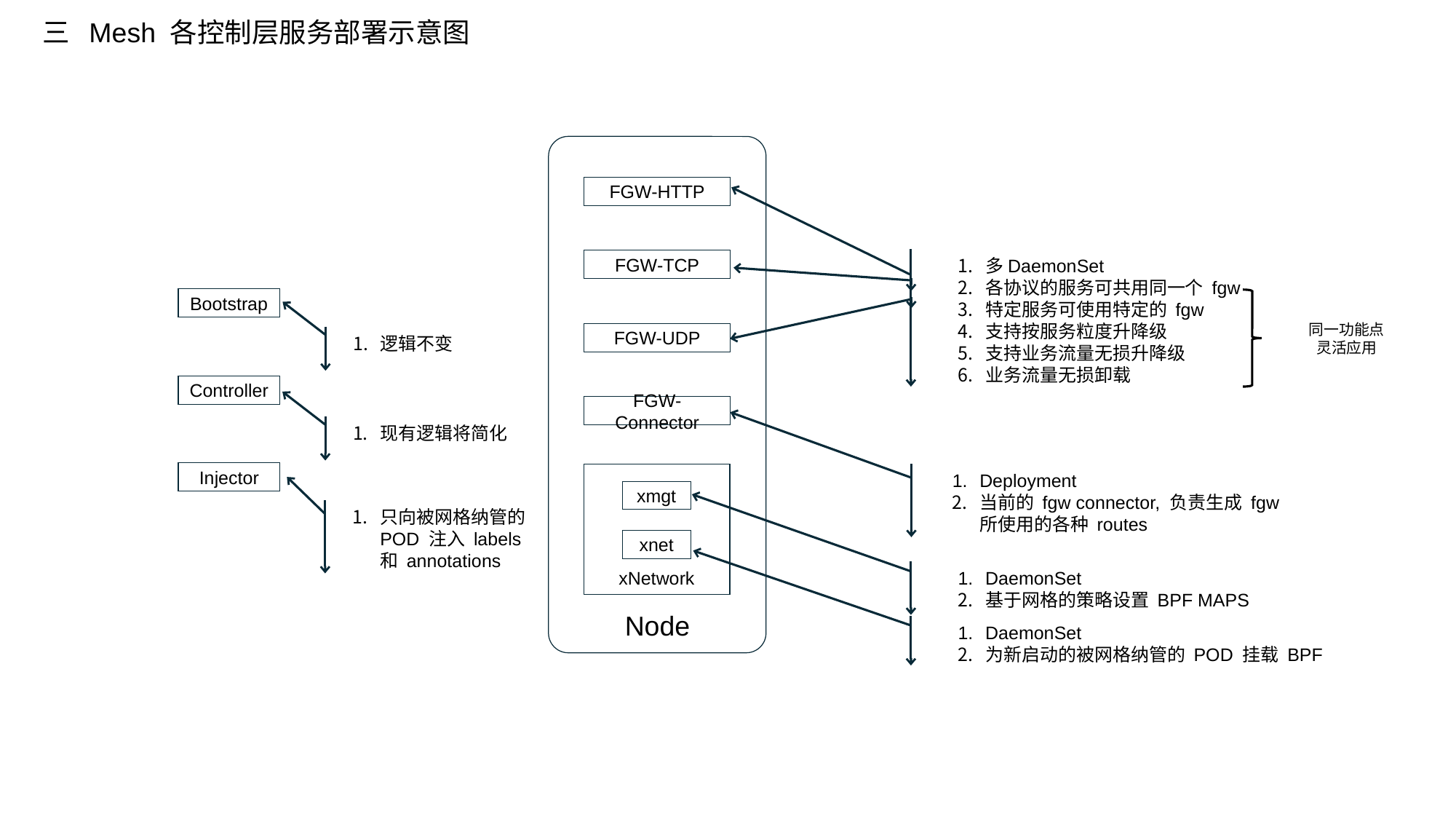

三  Mesh 各控制层服务部署示意图
Node
FGW-HTTP
多DaemonSet
各协议的服务可共用同一个 fgw
特定服务可使用特定的 fgw
支持按服务粒度升降级
支持业务流量无损升降级
业务流量无损卸载

FGW-TCP
Bootstrap

同一功能点
灵活应用
FGW-UDP
逻辑不变
Controller
FGW-Connector
现有逻辑将简化
Injector
Deployment
当前的 fgw connector, 负责生成 fgw 所使用的各种 routes
xNetwork
xmgt
只向被网格纳管的 POD 注入 labels 和 annotations
xnet
DaemonSet
基于网格的策略设置 BPF MAPS
DaemonSet
为新启动的被网格纳管的 POD 挂载 BPF